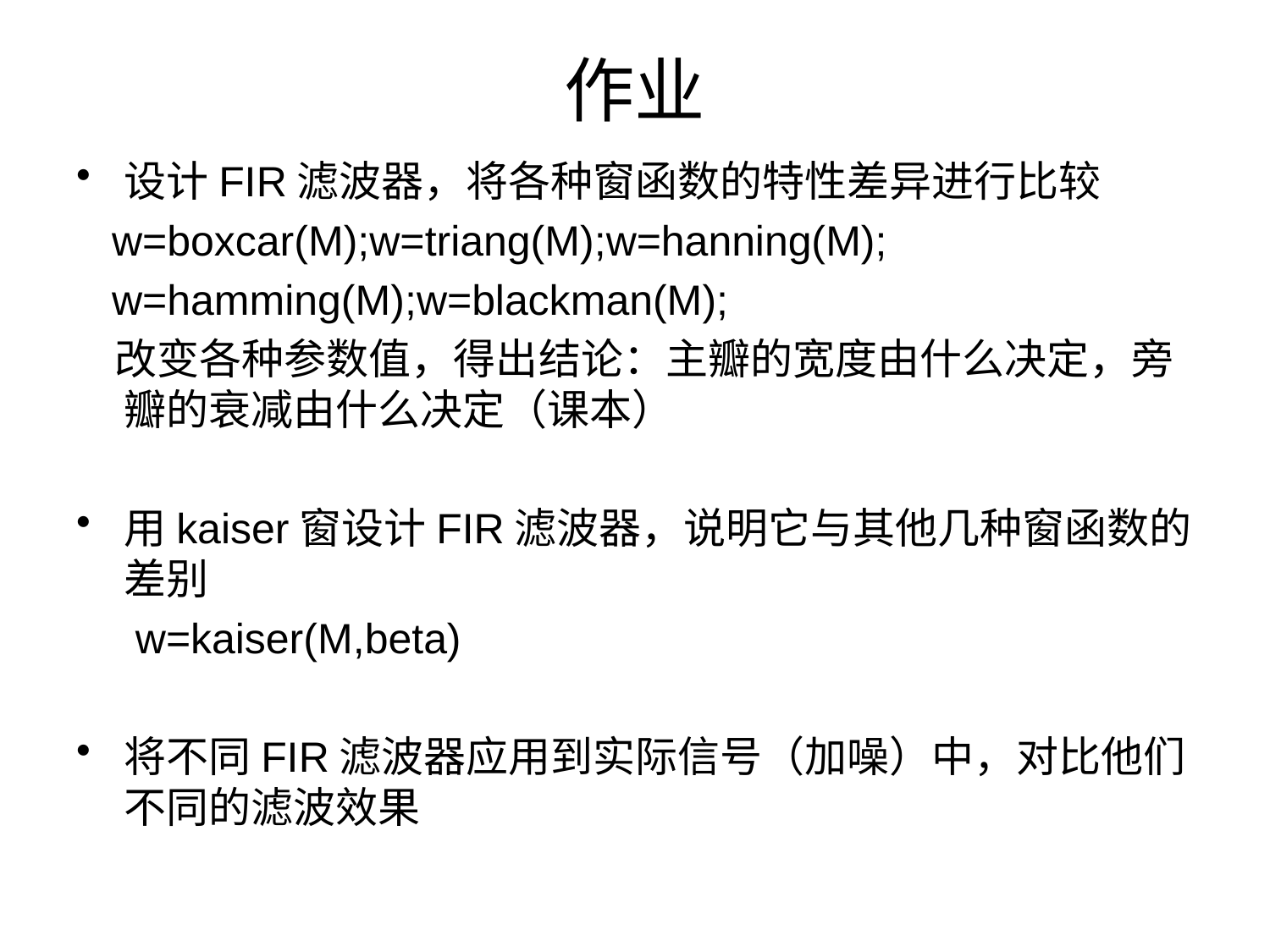

# 作业
设计FIR滤波器，将各种窗函数的特性差异进行比较
   w=boxcar(M);w=triang(M);w=hanning(M);
   w=hamming(M);w=blackman(M);
   改变各种参数值，得出结论：主瓣的宽度由什么决定，旁瓣的衰减由什么决定（课本）

用kaiser窗设计FIR滤波器，说明它与其他几种窗函数的差别
     w=kaiser(M,beta)

将不同FIR滤波器应用到实际信号（加噪）中，对比他们不同的滤波效果